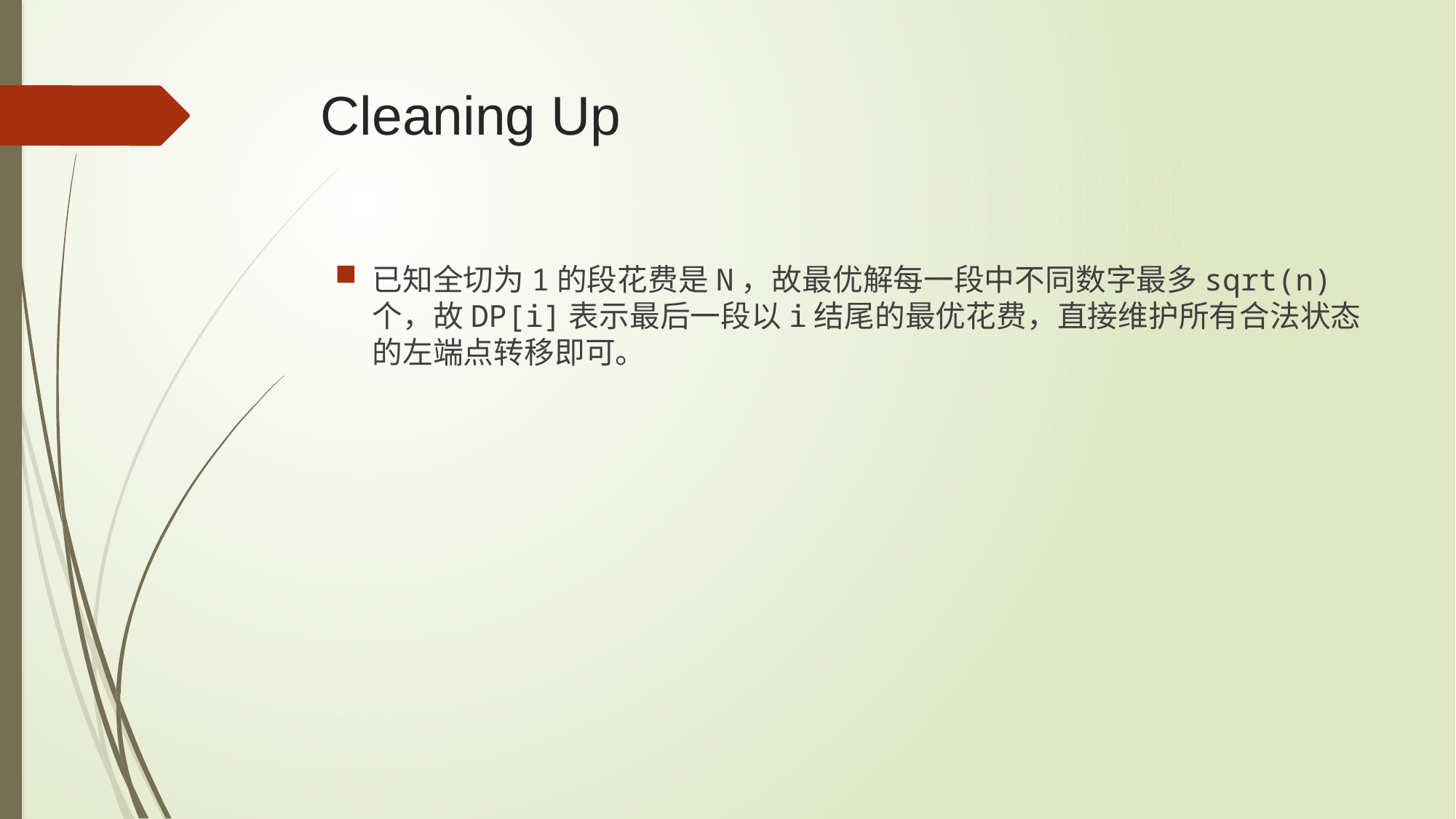

# Cleaning Up
已知全切为1的段花费是N，故最优解每一段中不同数字最多sqrt(n)个，故DP[i]表示最后一段以i结尾的最优花费，直接维护所有合法状态的左端点转移即可。